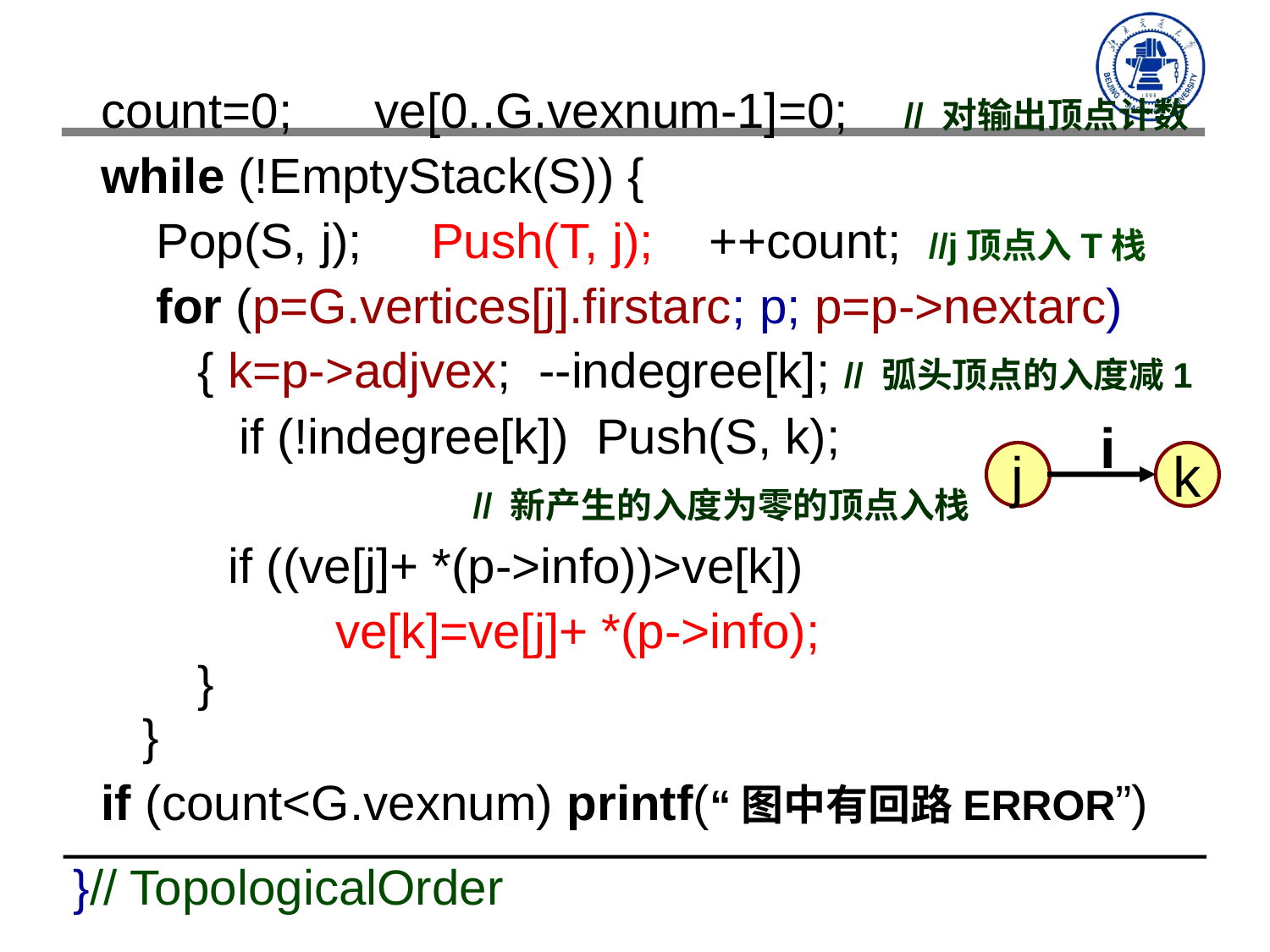

count=0;      ve[0..G.vexnum-1]=0;    // 对输出顶点计数
while (!EmptyStack(S)) {
    Pop(S, j);     Push(T, j);    ++count;  //j顶点入T栈
    for (p=G.vertices[j].firstarc; p; p=p->nextarc)
       { k=p->adjvex;  --indegree[k]; // 弧头顶点的入度减1
          if (!indegree[k])  Push(S, k);
                           // 新产生的入度为零的顶点入栈
             if ((ve[j]+ *(p->info))>ve[k])
                 ve[k]=ve[j]+ *(p->info);
       }
   }
if (count<G.vexnum) printf(“图中有回路ERROR”)
i
j
k

}// TopologicalOrder